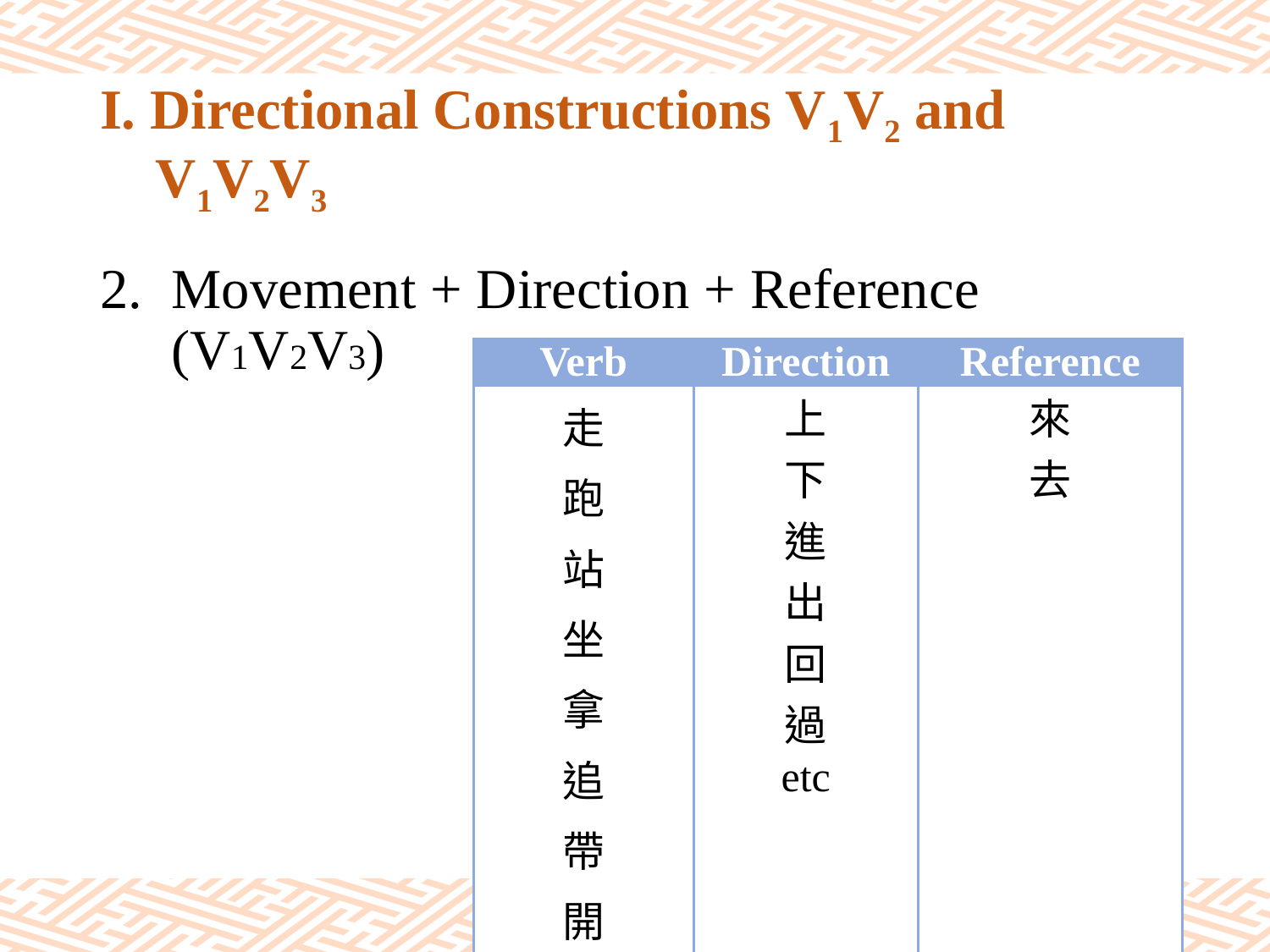

# I. Directional Constructions V1V2 and V1V2V3
Movement + Direction + Reference (V1V2V3)
| Verb | Direction | Reference |
| --- | --- | --- |
| 走 跑 站 坐 拿 追 帶 開 etc. | 上 下 進 出 回 過 etc | 來 去 |